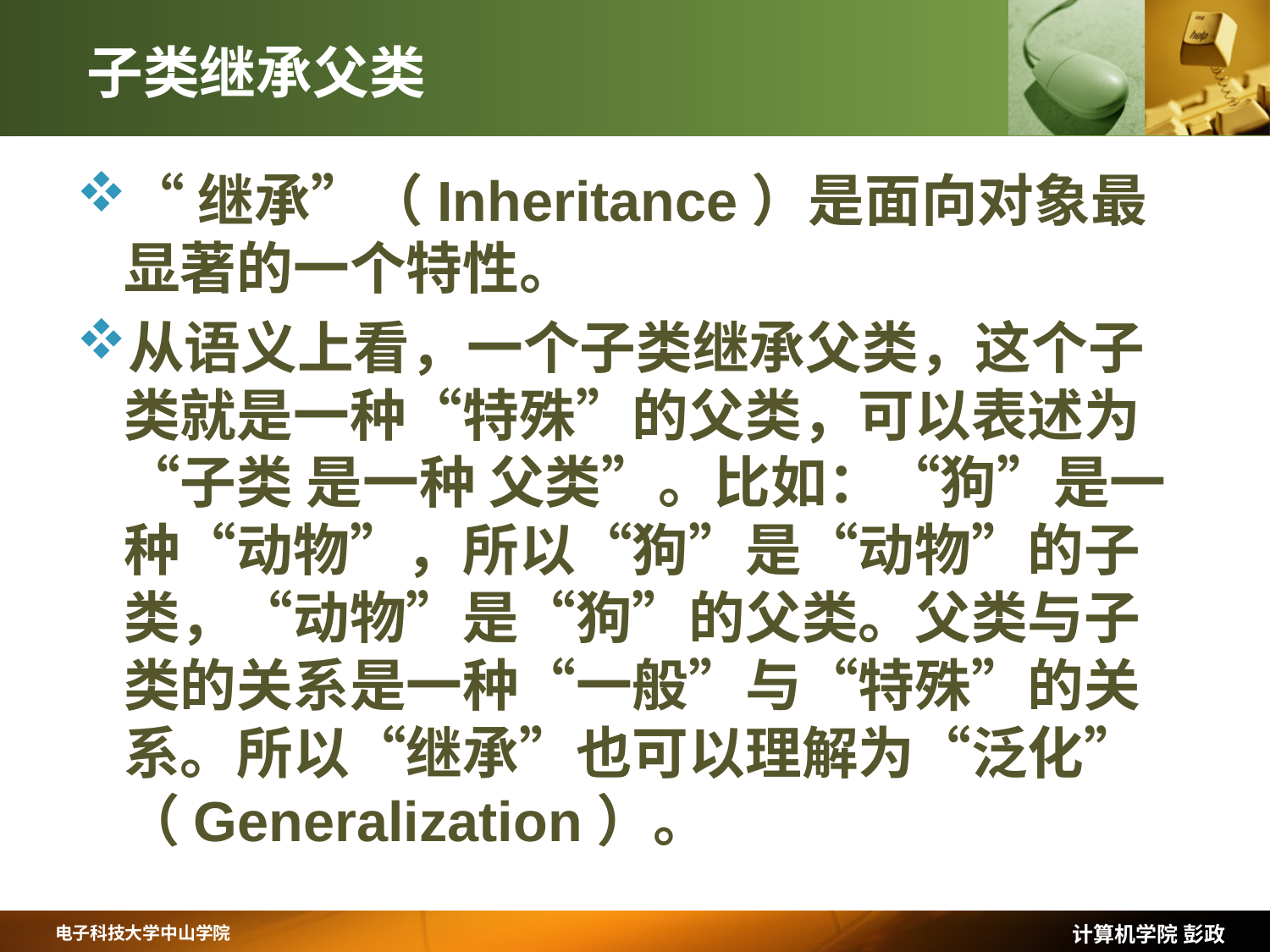

# 子类继承父类
“继承”（Inheritance）是面向对象最显著的一个特性。
从语义上看，一个子类继承父类，这个子类就是一种“特殊”的父类，可以表述为“子类 是一种 父类”。比如：“狗”是一种“动物”，所以“狗”是“动物”的子类，“动物”是“狗”的父类。父类与子类的关系是一种“一般”与“特殊”的关系。所以“继承”也可以理解为“泛化”（Generalization）。
计算机学院 彭政
电子科技大学中山学院